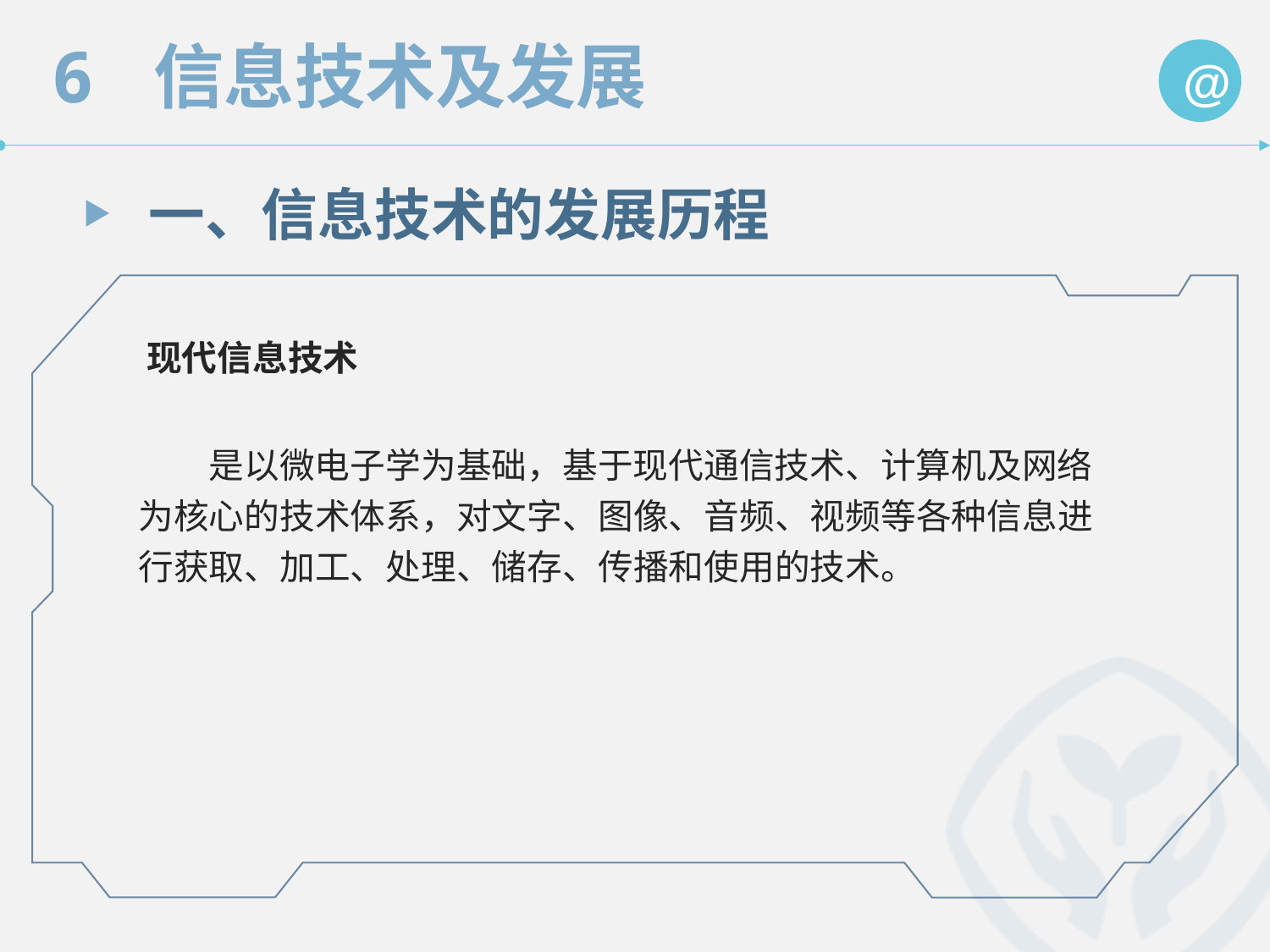

一、信息技术的发展历程

现代信息技术
　　是以微电子学为基础，基于现代通信技术、计算机及网络为核心的技术体系，对文字、图像、音频、视频等各种信息进行获取、加工、处理、储存、传播和使用的技术。